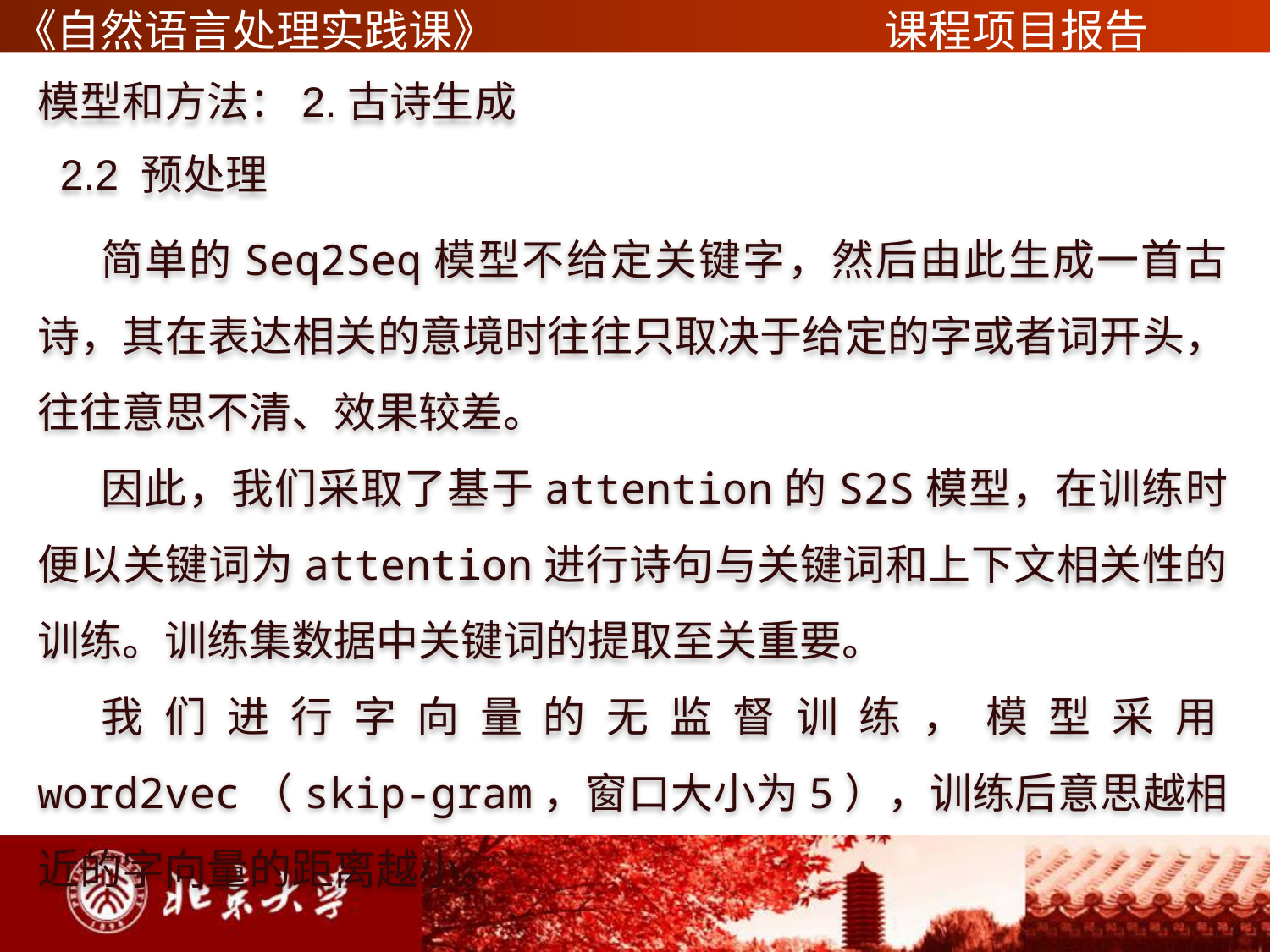

模型和方法：2.古诗生成
2.2 预处理
简单的Seq2Seq模型不给定关键字，然后由此生成一首古诗，其在表达相关的意境时往往只取决于给定的字或者词开头，往往意思不清、效果较差。
因此，我们采取了基于attention的S2S模型，在训练时便以关键词为attention进行诗句与关键词和上下文相关性的训练。训练集数据中关键词的提取至关重要。
我们进行字向量的无监督训练，模型采用word2vec（skip-gram，窗口大小为5），训练后意思越相近的字向量的距离越小。